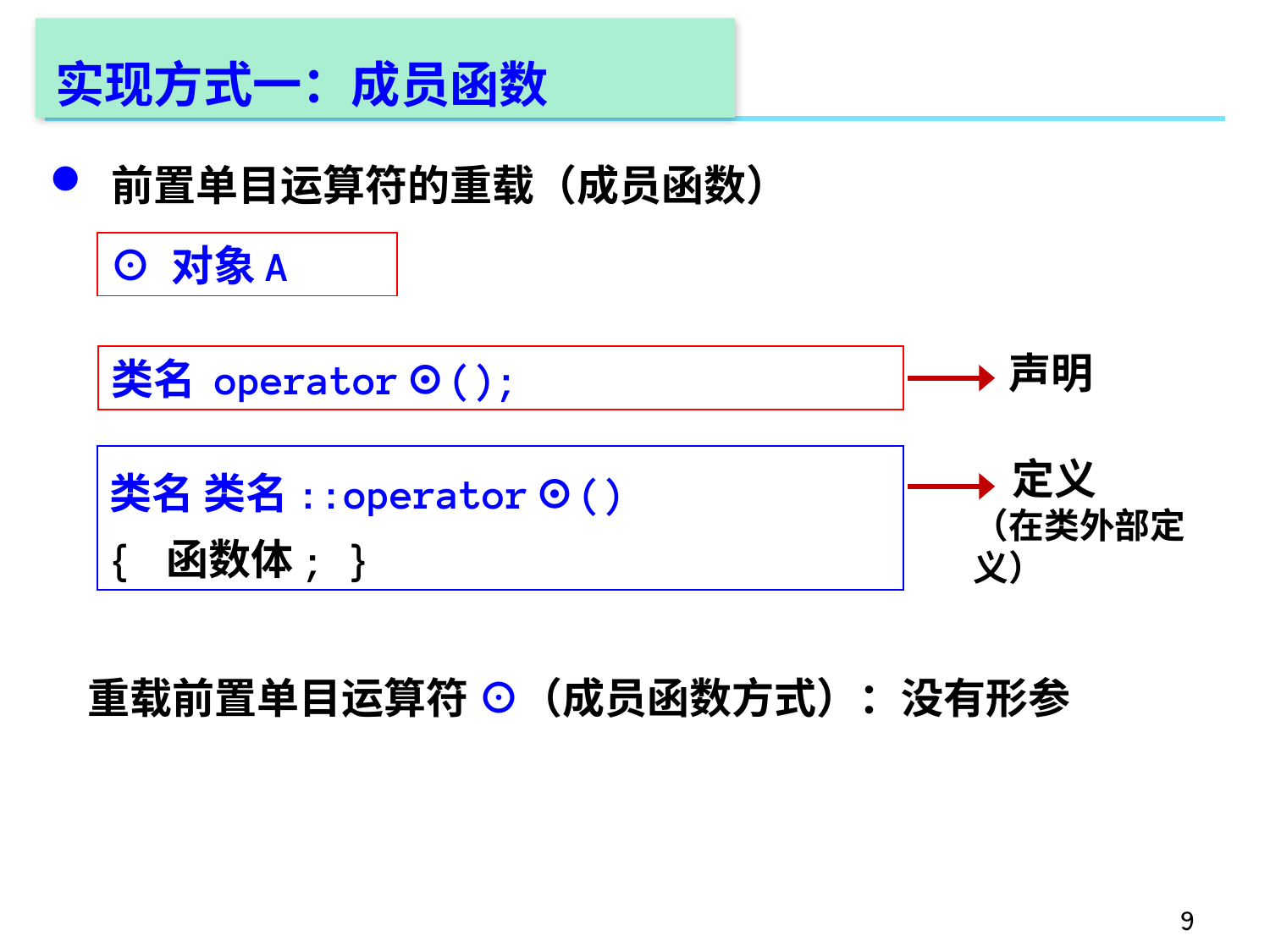

# 实现方式一：成员函数
 前置单目运算符的重载（成员函数）
⊙ 对象A
声明
类名 operator⊙();
类名 类名::operator⊙()
{ 函数体; }
   定义
（在类外部定义）
重载前置单目运算符 ⊙（成员函数方式）：没有形参
9